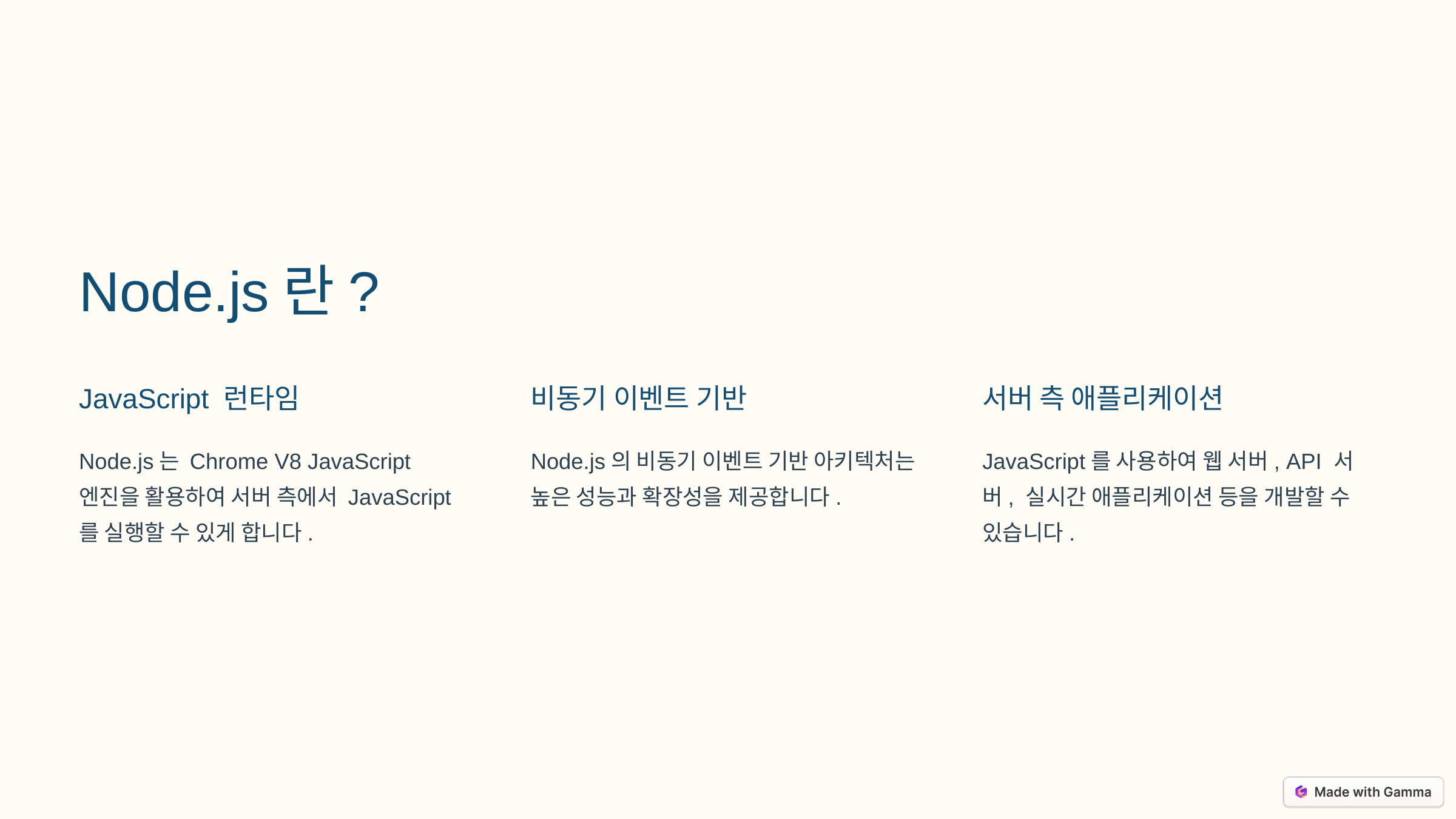

Node.js란?
JavaScript 런타임
비동기 이벤트 기반
서버 측 애플리케이션
Node.js는 Chrome V8 JavaScript 엔진을 활용하여 서버 측에서 JavaScript를 실행할 수 있게 합니다.
Node.js의 비동기 이벤트 기반 아키텍처는 높은 성능과 확장성을 제공합니다.
JavaScript를 사용하여 웹 서버, API 서버, 실시간 애플리케이션 등을 개발할 수 있습니다.